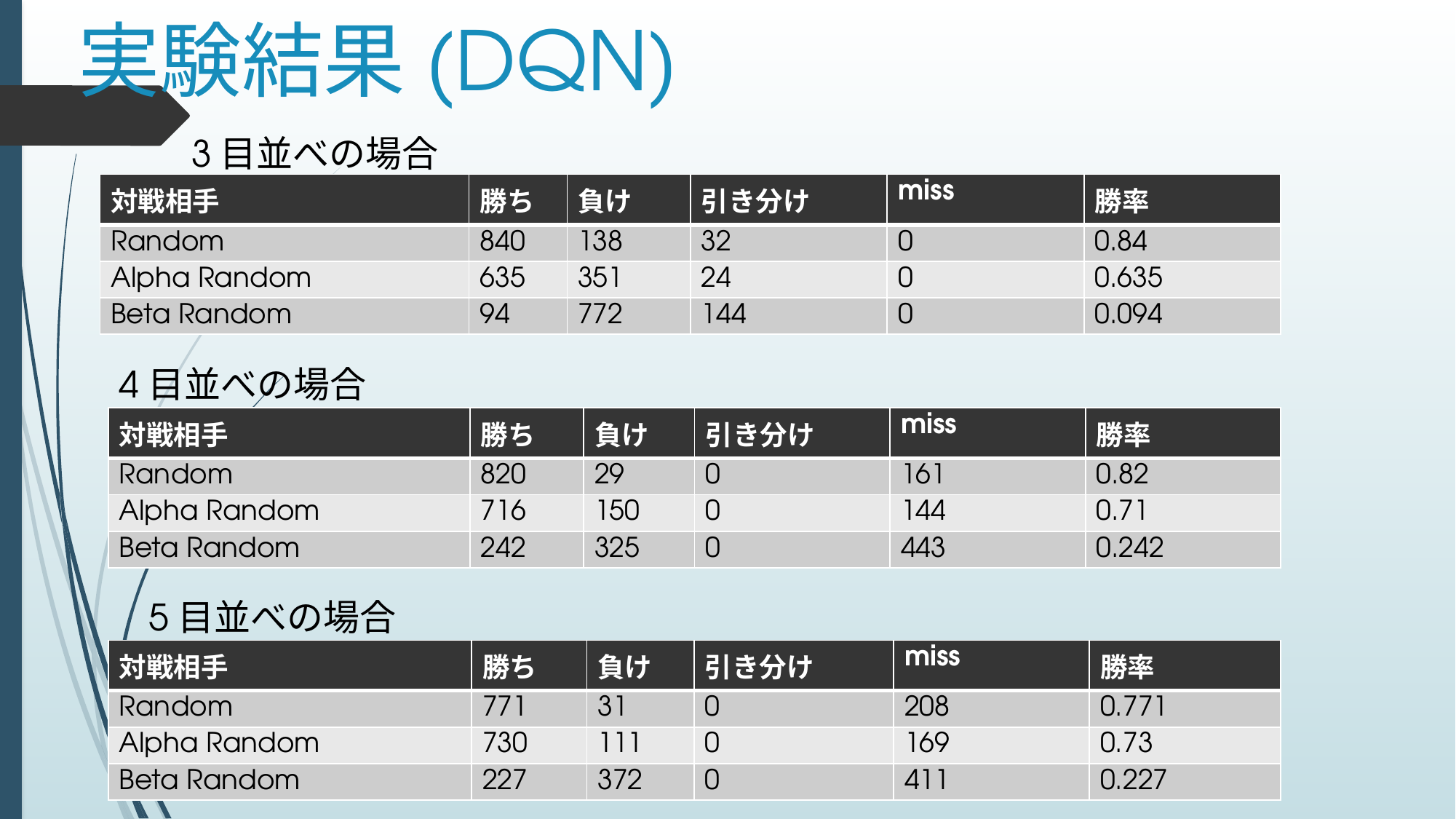

# 実験結果(DQN)
3目並べの場合
| 対戦相手 | 勝ち | 負け | 引き分け | miss | 勝率 |
| --- | --- | --- | --- | --- | --- |
| Random | 840 | 138 | 32 | 0 | 0.84 |
| Alpha Random | 635 | 351 | 24 | 0 | 0.635 |
| Beta Random | 94 | 772 | 144 | 0 | 0.094 |

4目並べの場合
| 対戦相手 | 勝ち | 負け | 引き分け | miss | 勝率 |
| --- | --- | --- | --- | --- | --- |
| Random | 820 | 29 | 0 | 161 | 0.82 |
| Alpha Random | 716 | 150 | 0 | 144 | 0.71 |
| Beta Random | 242 | 325 | 0 | 443 | 0.242 |
5目並べの場合
| 対戦相手 | 勝ち | 負け | 引き分け | miss | 勝率 |
| --- | --- | --- | --- | --- | --- |
| Random | 771 | 31 | 0 | 208 | 0.771 |
| Alpha Random | 730 | 111 | 0 | 169 | 0.73 |
| Beta Random | 227 | 372 | 0 | 411 | 0.227 |